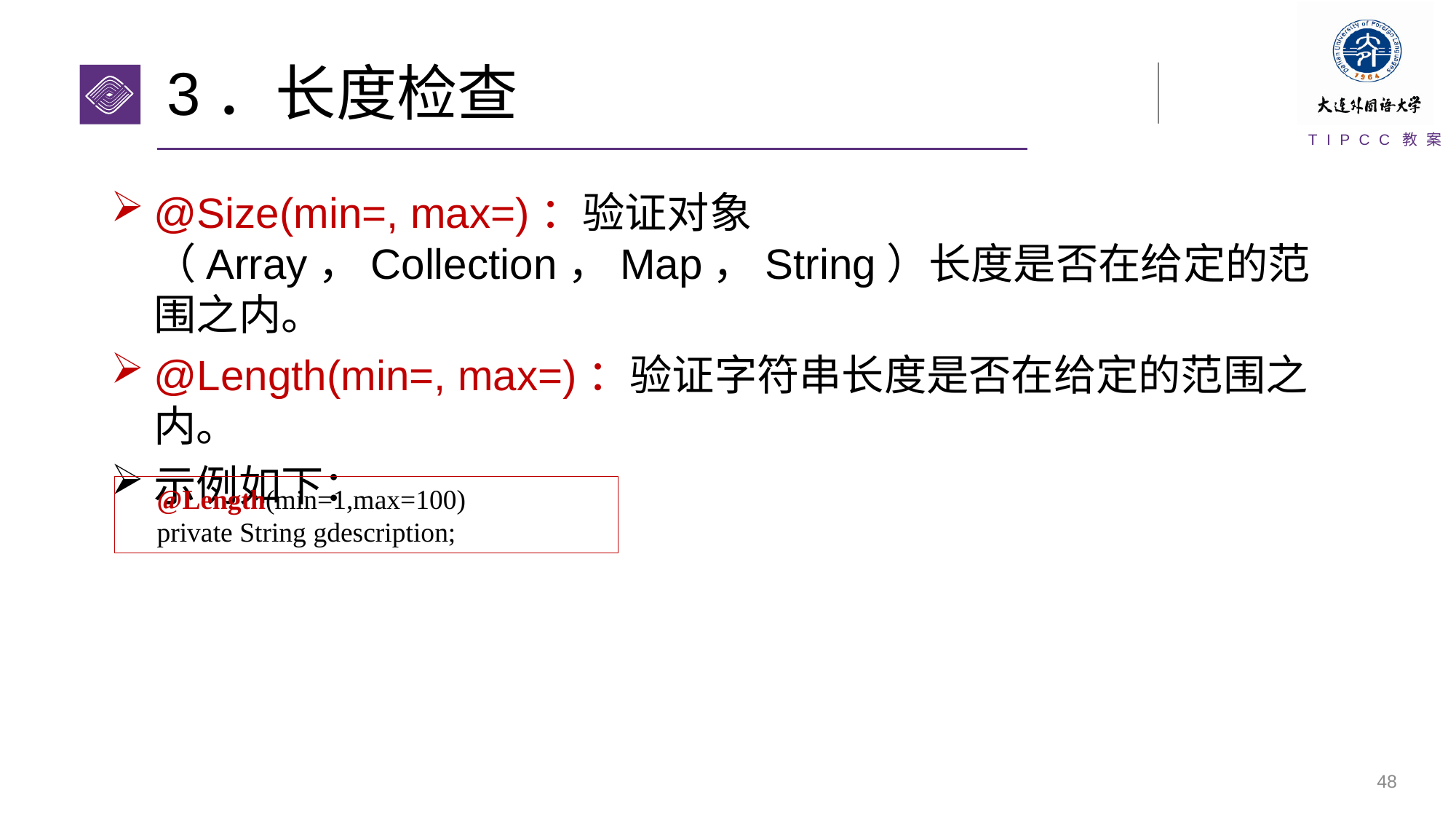

# 3．长度检查
@Size(min=, max=)：验证对象（Array，Collection，Map，String）长度是否在给定的范围之内。
@Length(min=, max=)：验证字符串长度是否在给定的范围之内。
示例如下：

@Length(min=1,max=100)
private String gdescription;
48